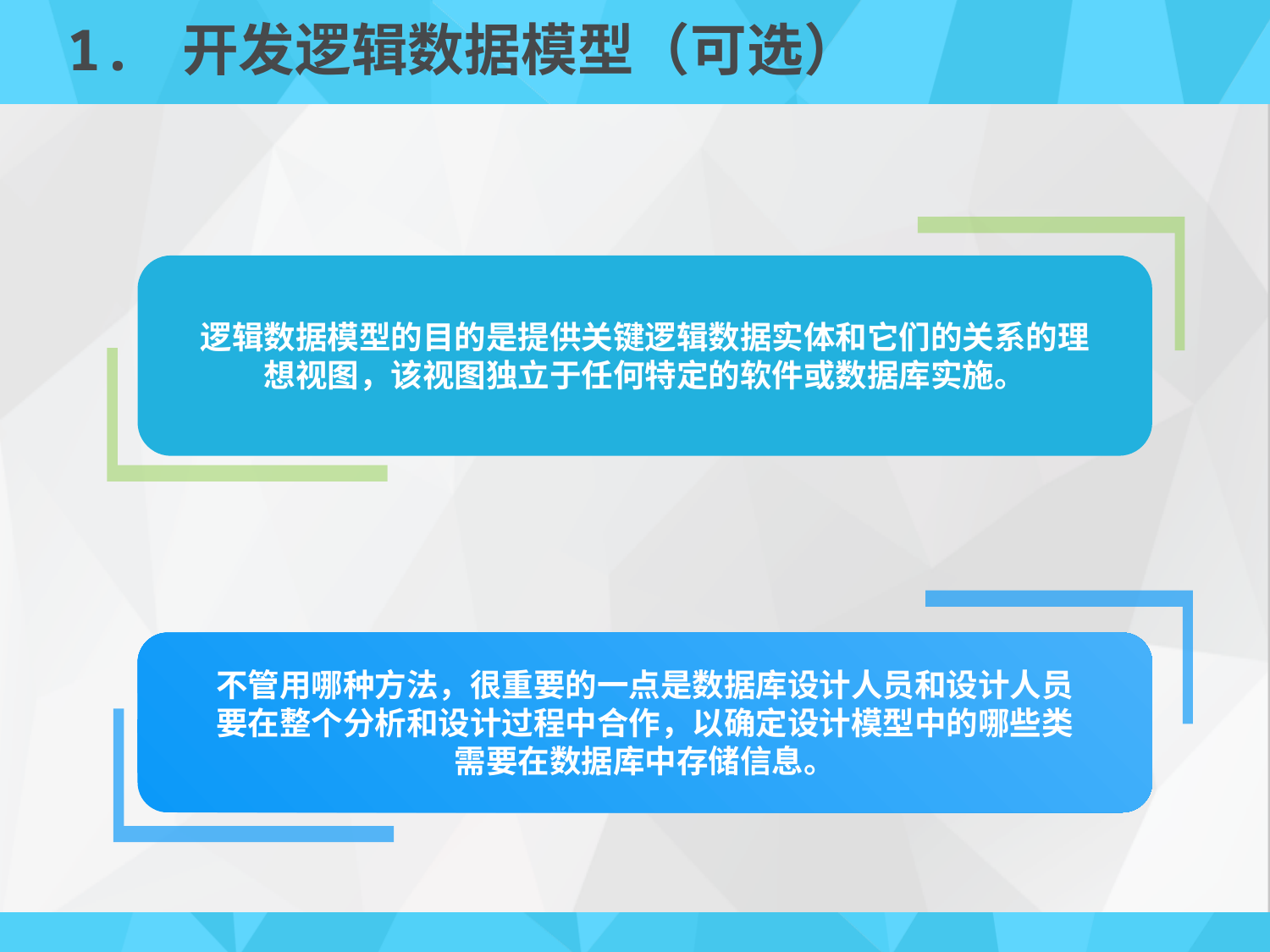

# 1. 开发逻辑数据模型（可选）

逻辑数据模型的目的是提供关键逻辑数据实体和它们的关系的理
想视图，该视图独立于任何特定的软件或数据库实施。

不管用哪种方法，很重要的一点是数据库设计人员和设计人员
要在整个分析和设计过程中合作，以确定设计模型中的哪些类
需要在数据库中存储信息。